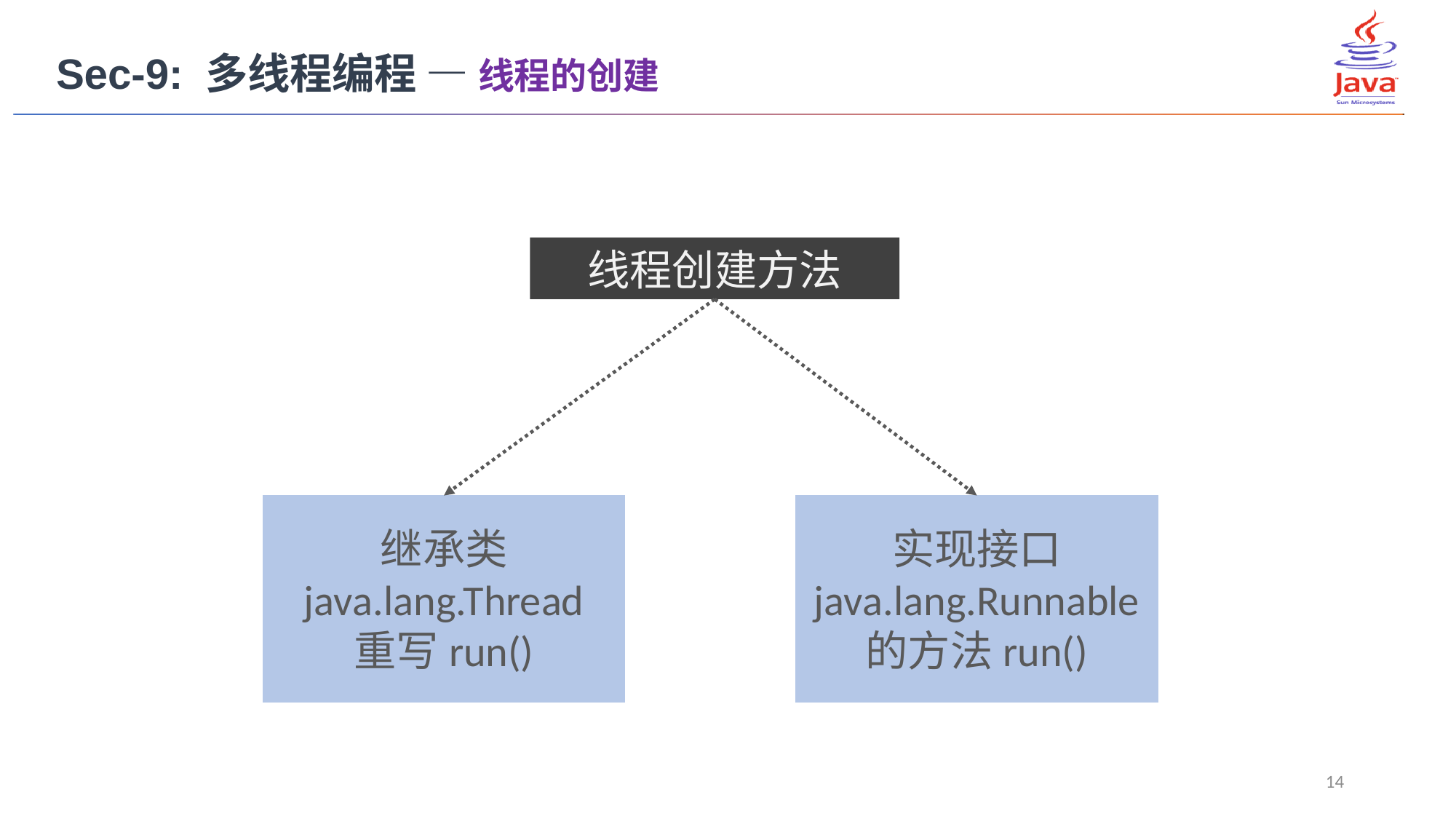

Sec-9: 多线程编程 — 线程的创建
线程创建方法
继承类
java.lang.Thread
重写run()
实现接口
java.lang.Runnable
的方法run()
14